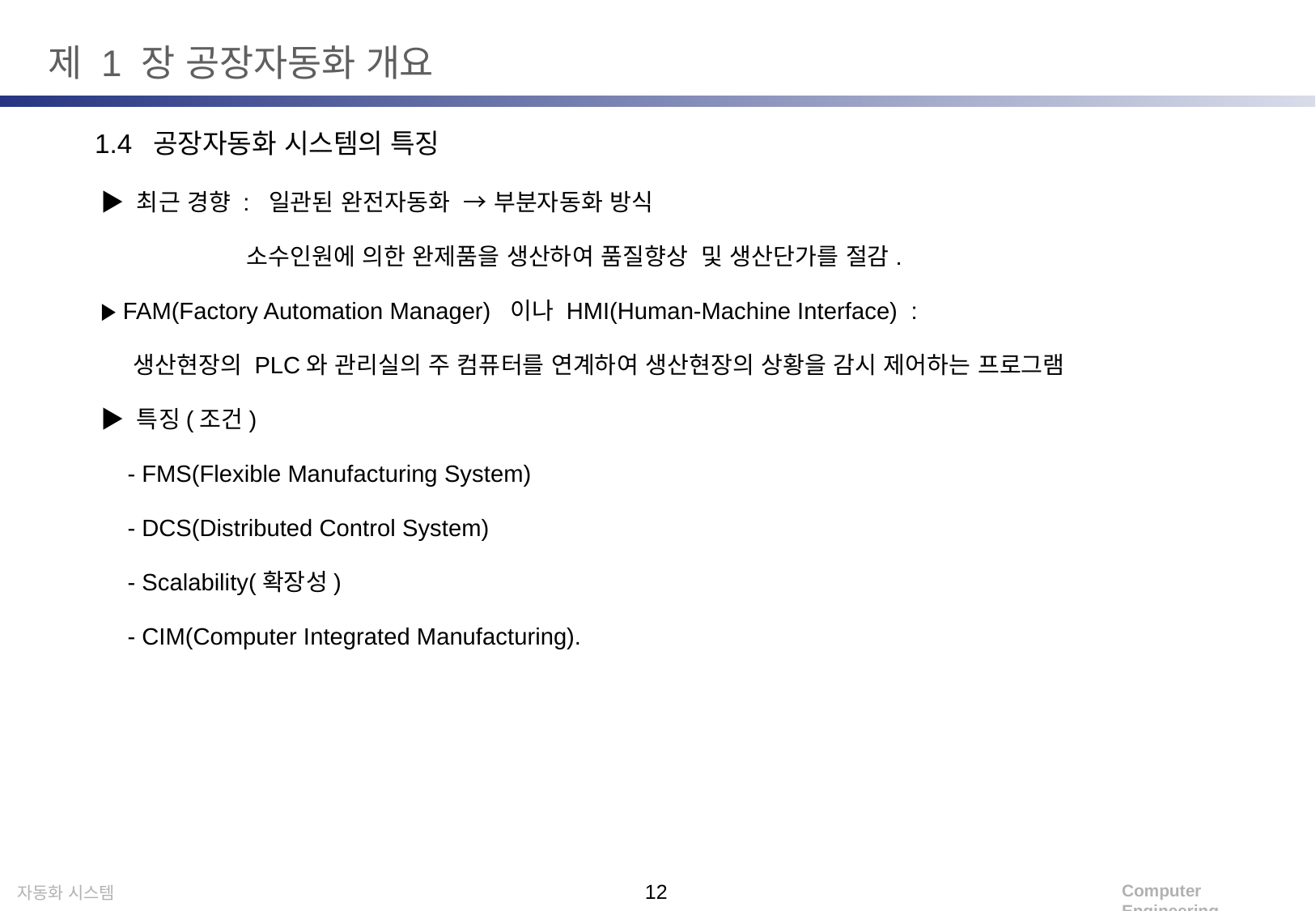

제 1 장 공장자동화 개요
1.4  공장자동화 시스템의 특징
▶ 최근 경향 :  일관된 완전자동화  → 부분자동화 방식
                     소수인원에 의한 완제품을 생산하여 품질향상  및 생산단가를 절감.
▶ FAM(Factory Automation Manager)  이나 HMI(Human-Machine Interface)  :
    생산현장의 PLC와 관리실의 주 컴퓨터를 연계하여 생산현장의 상황을 감시 제어하는 프로그램
▶ 특징(조건)
    - FMS(Flexible Manufacturing System)
    - DCS(Distributed Control System)
    - Scalability(확장성)
    - CIM(Computer Integrated Manufacturing).